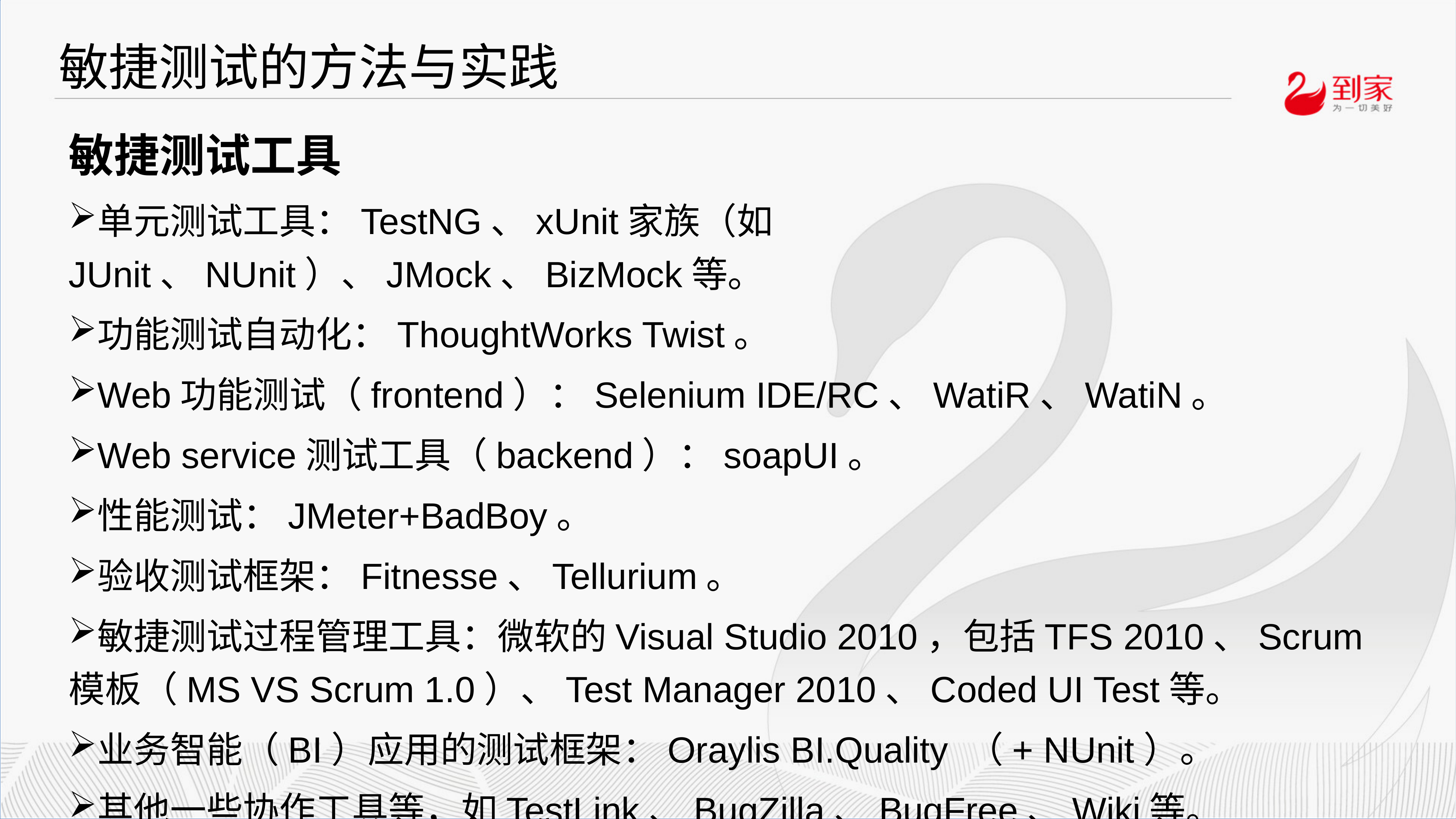

# 敏捷测试的方法与实践
敏捷测试工具
单元测试工具：TestNG、xUnit家族（如JUnit、NUnit）、JMock、BizMock等。
功能测试自动化：ThoughtWorks Twist。
Web功能测试（frontend）：Selenium IDE/RC、WatiR、WatiN。
Web service测试工具（backend）：soapUI。
性能测试：JMeter+BadBoy。
验收测试框架：Fitnesse、Tellurium。
敏捷测试过程管理工具：微软的Visual Studio 2010，包括TFS 2010、Scrum模板（MS VS Scrum 1.0）、Test Manager 2010、Coded UI Test等。
业务智能（BI）应用的测试框架：Oraylis BI.Quality （+ NUnit）。
其他一些协作工具等，如TestLink、BugZilla、BugFree、Wiki等。